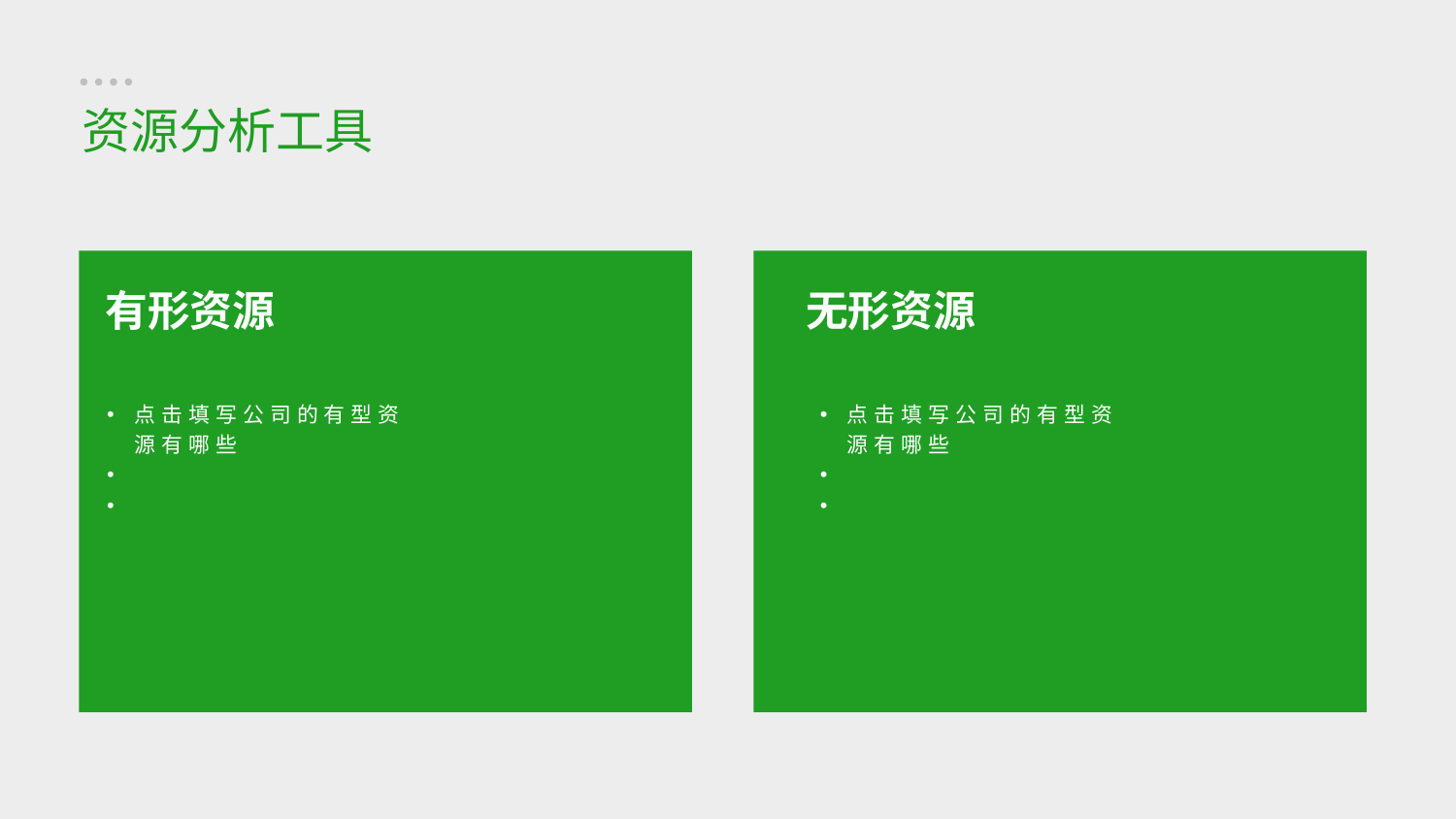

资源分析工具

有形资源
无形资源
点击填写公司的有型资源有哪些

点击填写公司的有型资源有哪些